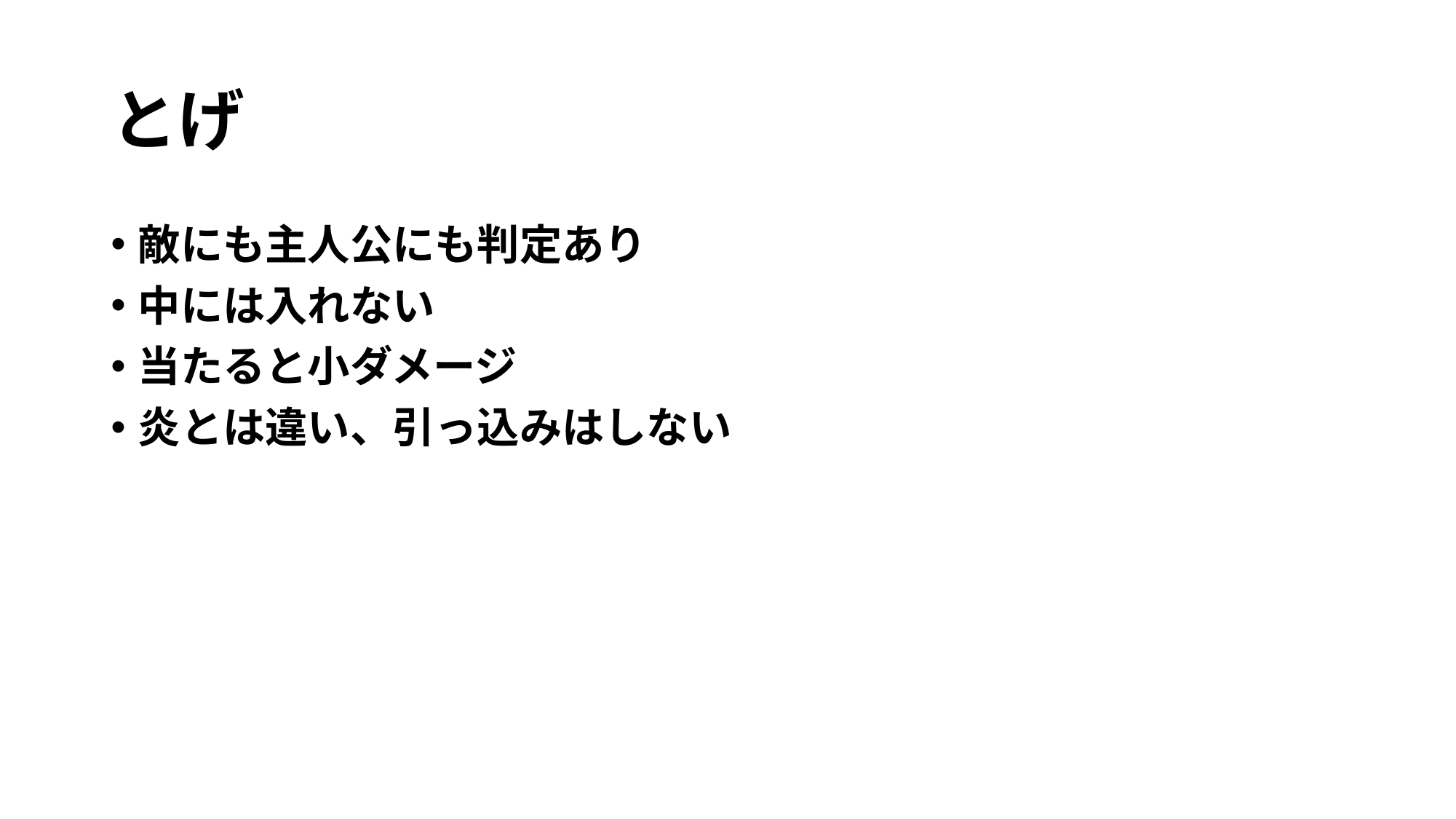

# とげ
敵にも主人公にも判定あり
中には入れない
当たると小ダメージ
炎とは違い、引っ込みはしない